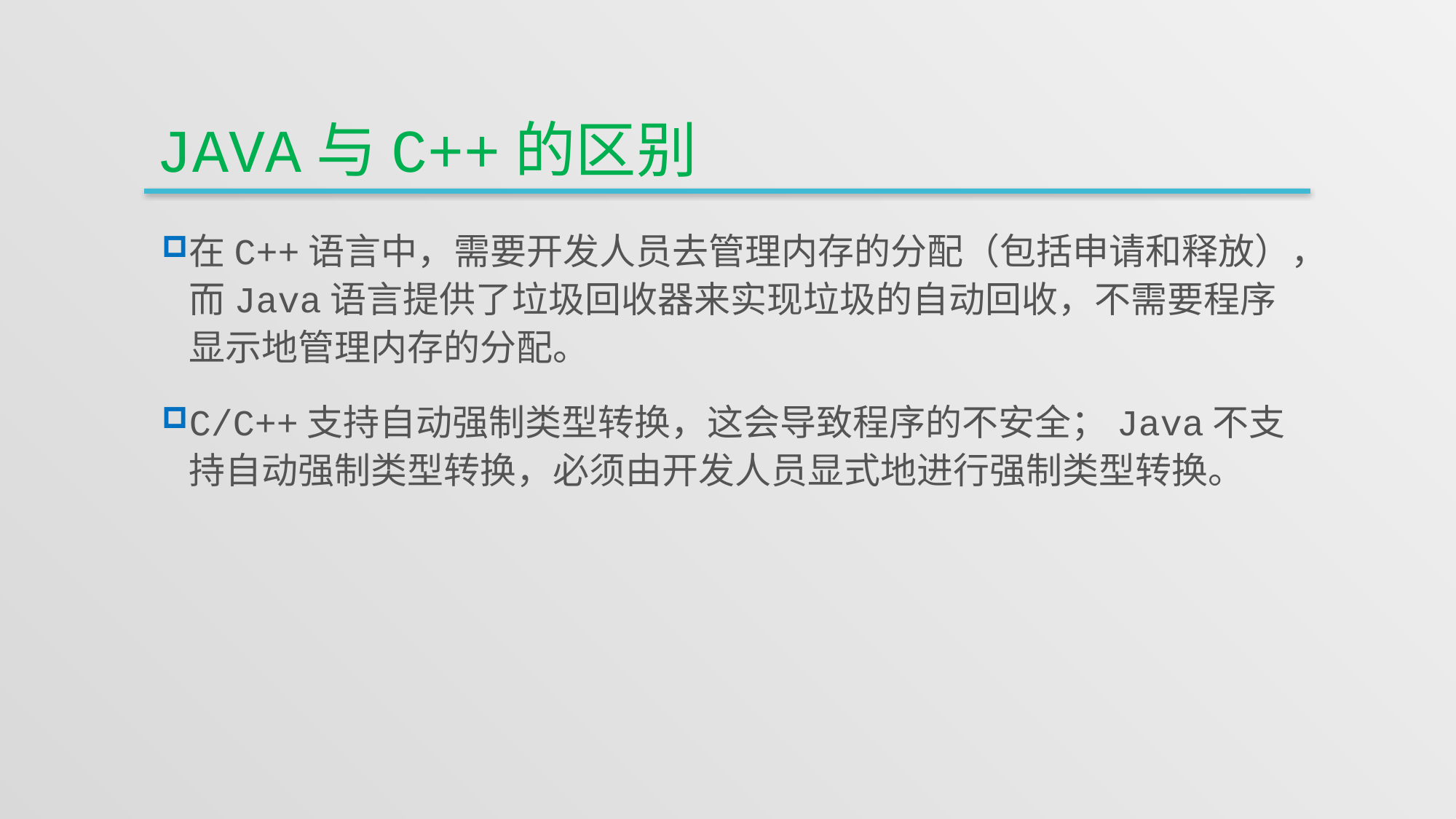

# Java与C++的区别
在C++语言中，需要开发人员去管理内存的分配（包括申请和释放），而Java语言提供了垃圾回收器来实现垃圾的自动回收，不需要程序显示地管理内存的分配。
C/C++支持自动强制类型转换，这会导致程序的不安全；Java不支持自动强制类型转换，必须由开发人员显式地进行强制类型转换。